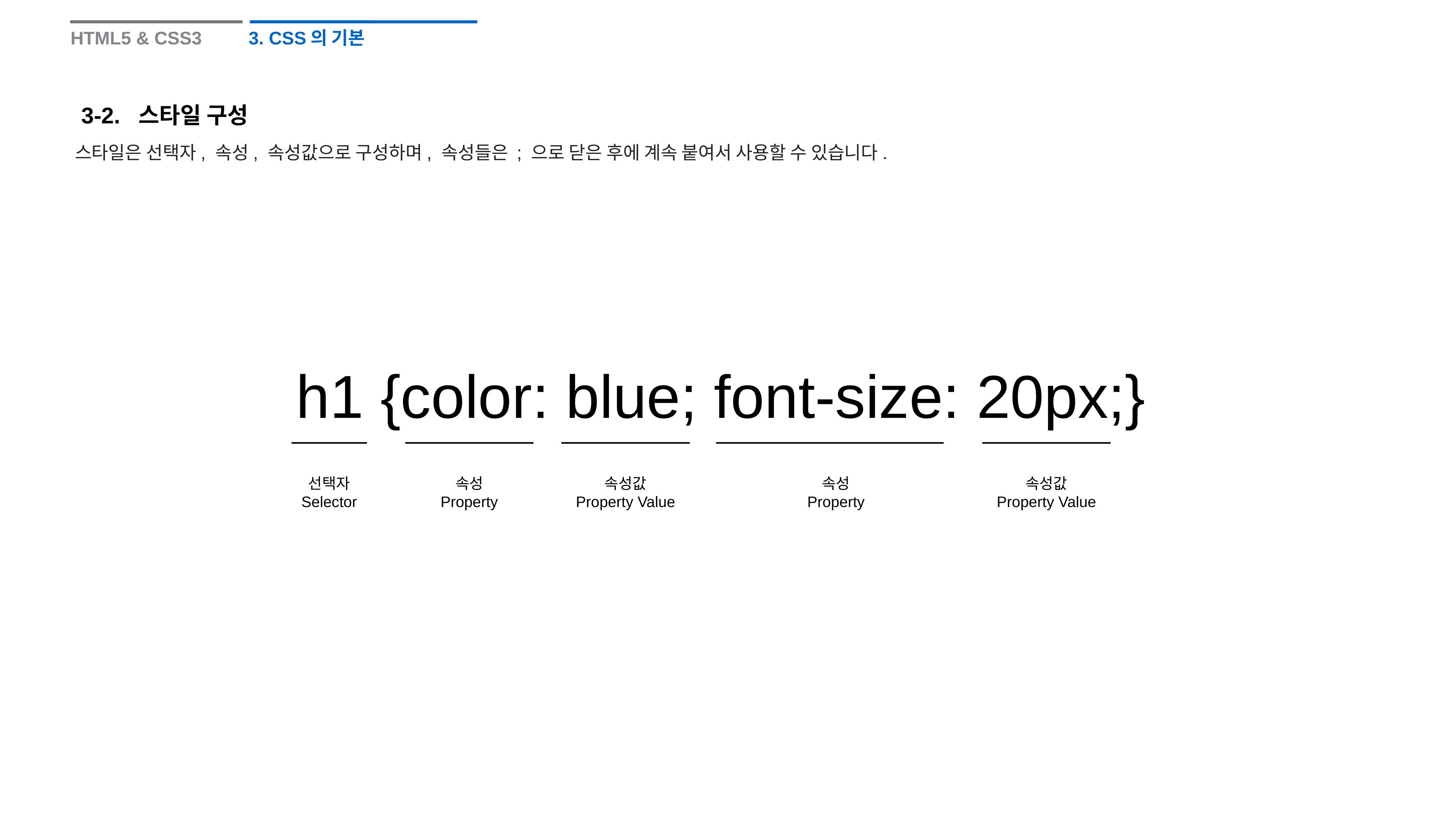

HTML5 & CSS3
3. CSS의 기본

3-2.  스타일 구성
스타일은 선택자, 속성, 속성값으로 구성하며, 속성들은 ; 으로 닫은 후에 계속 붙여서 사용할 수 있습니다.
h1 {color: blue; font-size: 20px;}

선택자
Selector
속성
Property
속성값
Property Value
속성
Property
속성값
Property Value